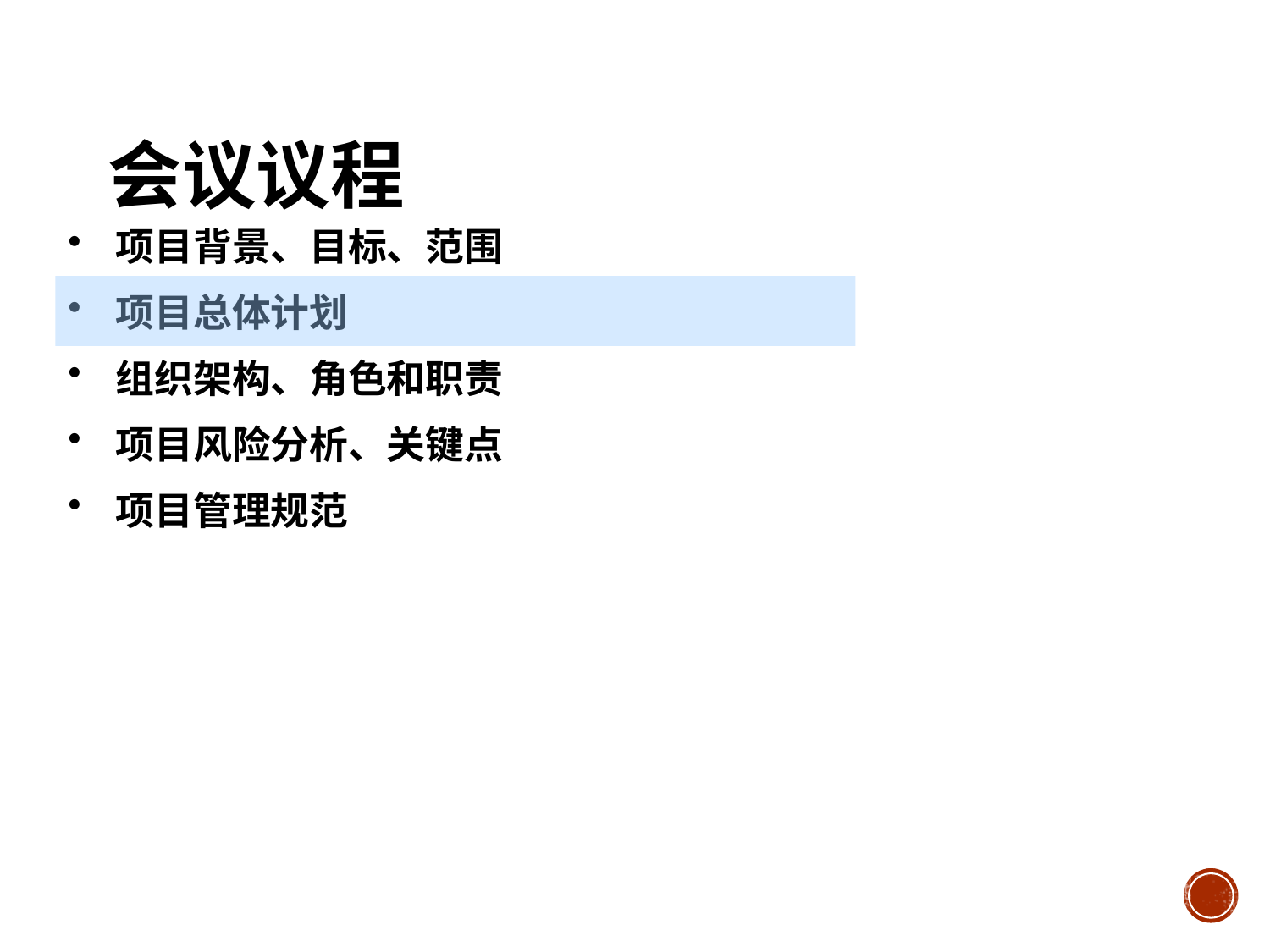

# 会议议程
项目背景、目标、范围
项目总体计划
组织架构、角色和职责
项目风险分析、关键点
项目管理规范